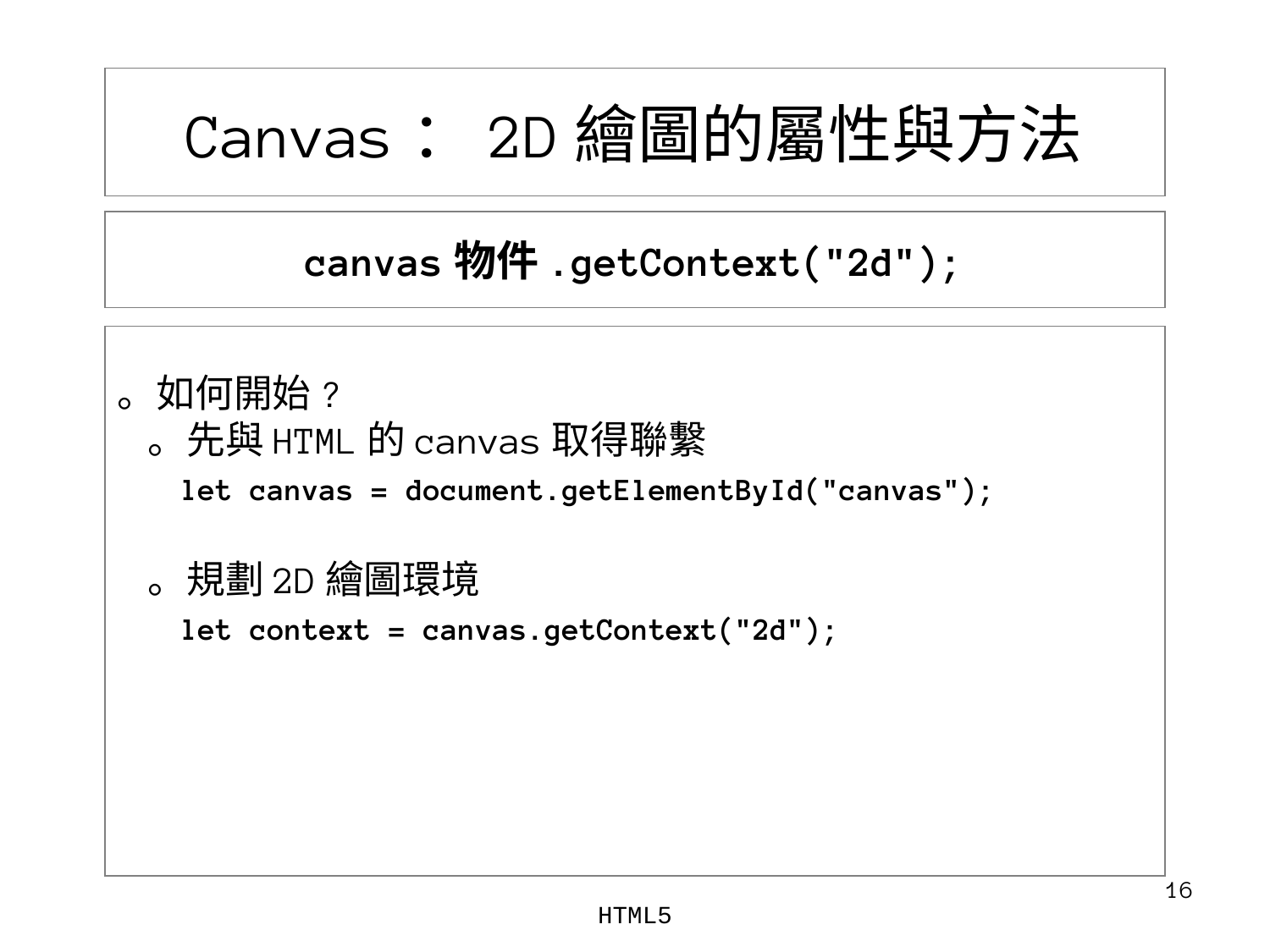

# Canvas：2D繪圖的屬性與方法
canvas物件.getContext("2d");
。如何開始?
 。先與HTML的canvas取得聯繫
   let canvas = document.getElementById("canvas");

 。規劃2D繪圖環境
   let context = canvas.getContext("2d");

16
HTML5